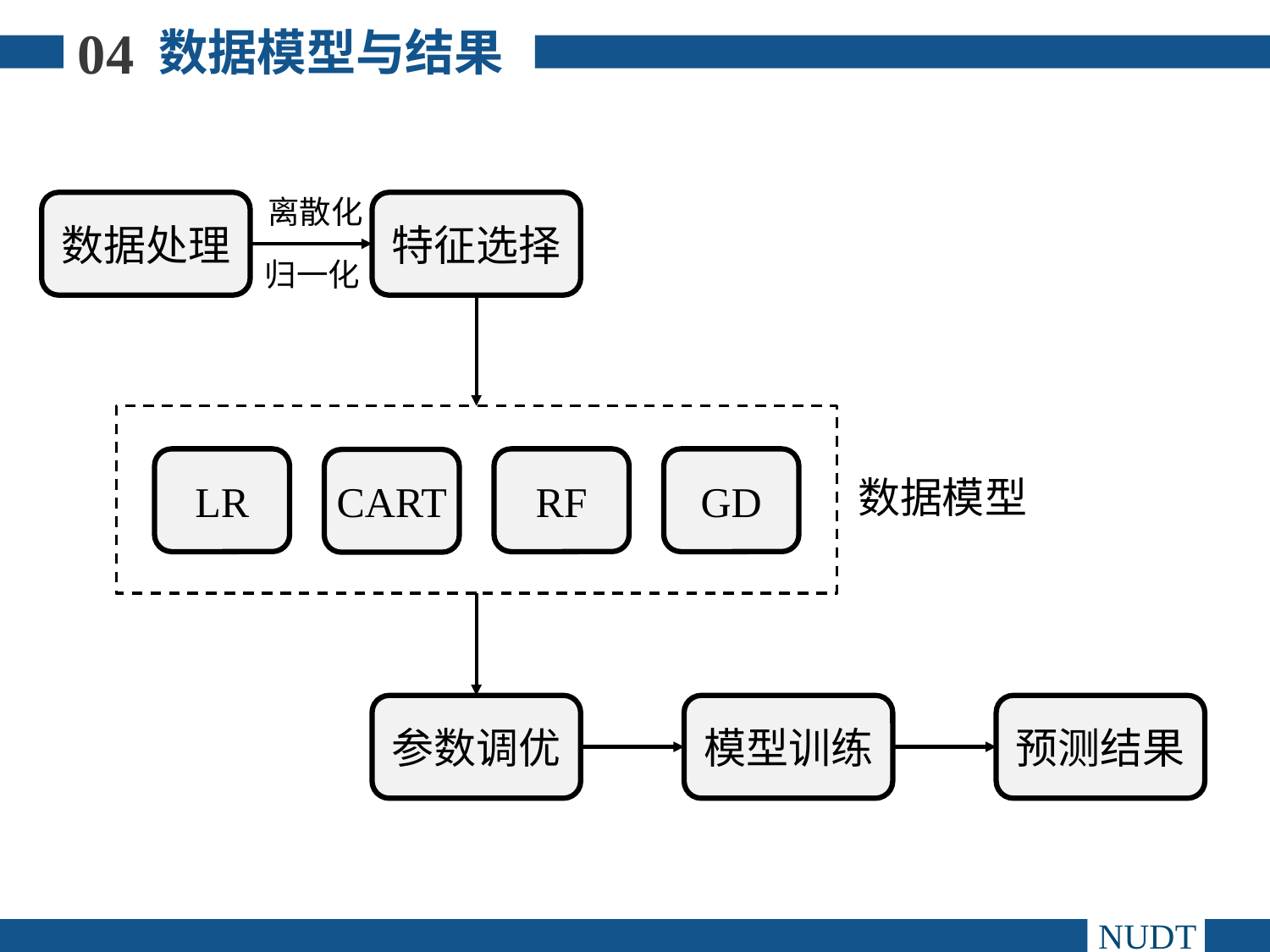

04
数据模型与结果

离散化
数据处理
特征选择
归一化

LR
RF
GD
CART
数据模型
参数调优
模型训练
预测结果
NUDT